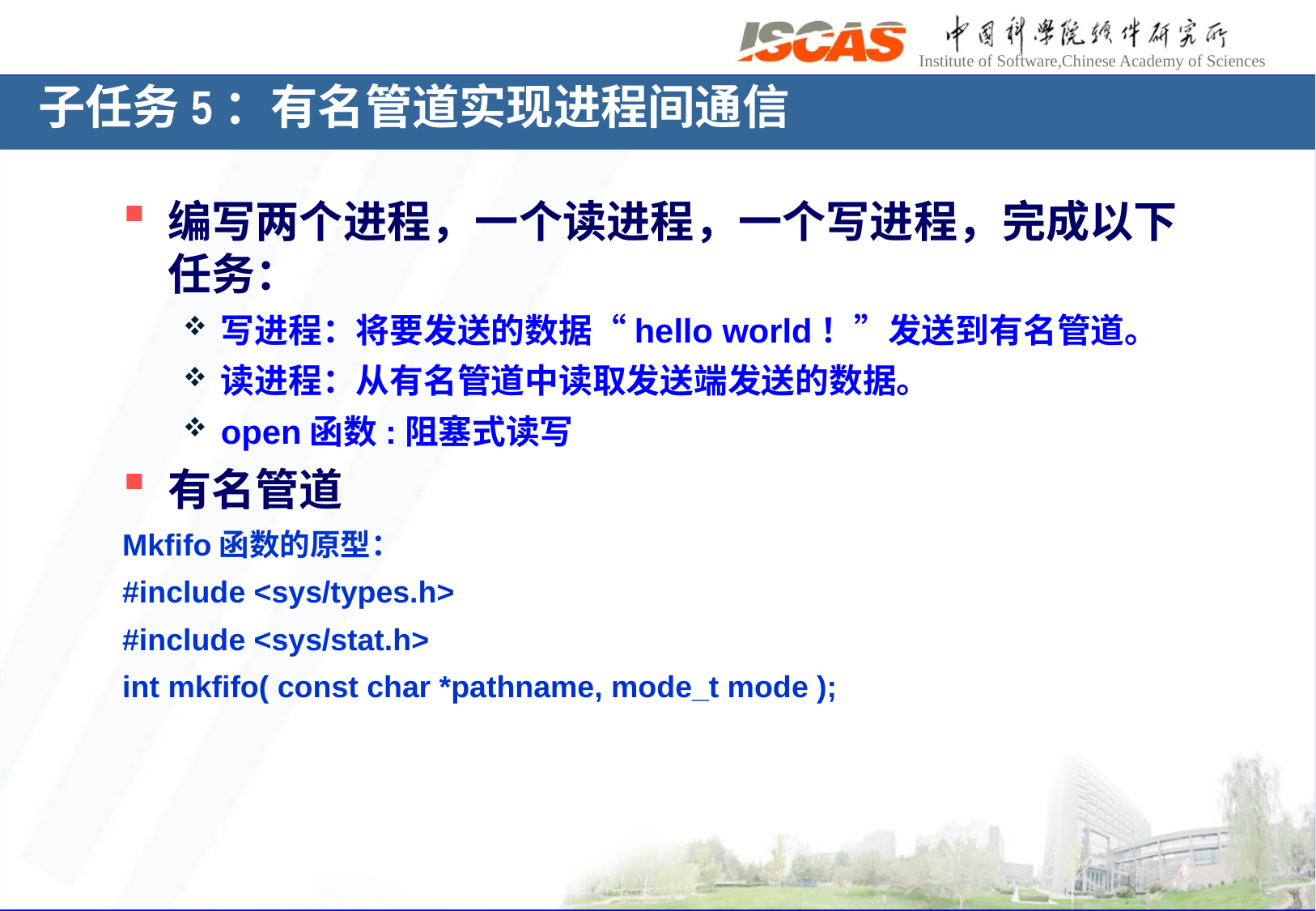

子任务5：有名管道实现进程间通信
编写两个进程，一个读进程，一个写进程，完成以下任务：
写进程：将要发送的数据“hello world！”发送到有名管道。
读进程：从有名管道中读取发送端发送的数据。
open函数:阻塞式读写
有名管道
Mkfifo函数的原型：
#include <sys/types.h>
#include <sys/stat.h>
int mkfifo( const char *pathname, mode_t mode );